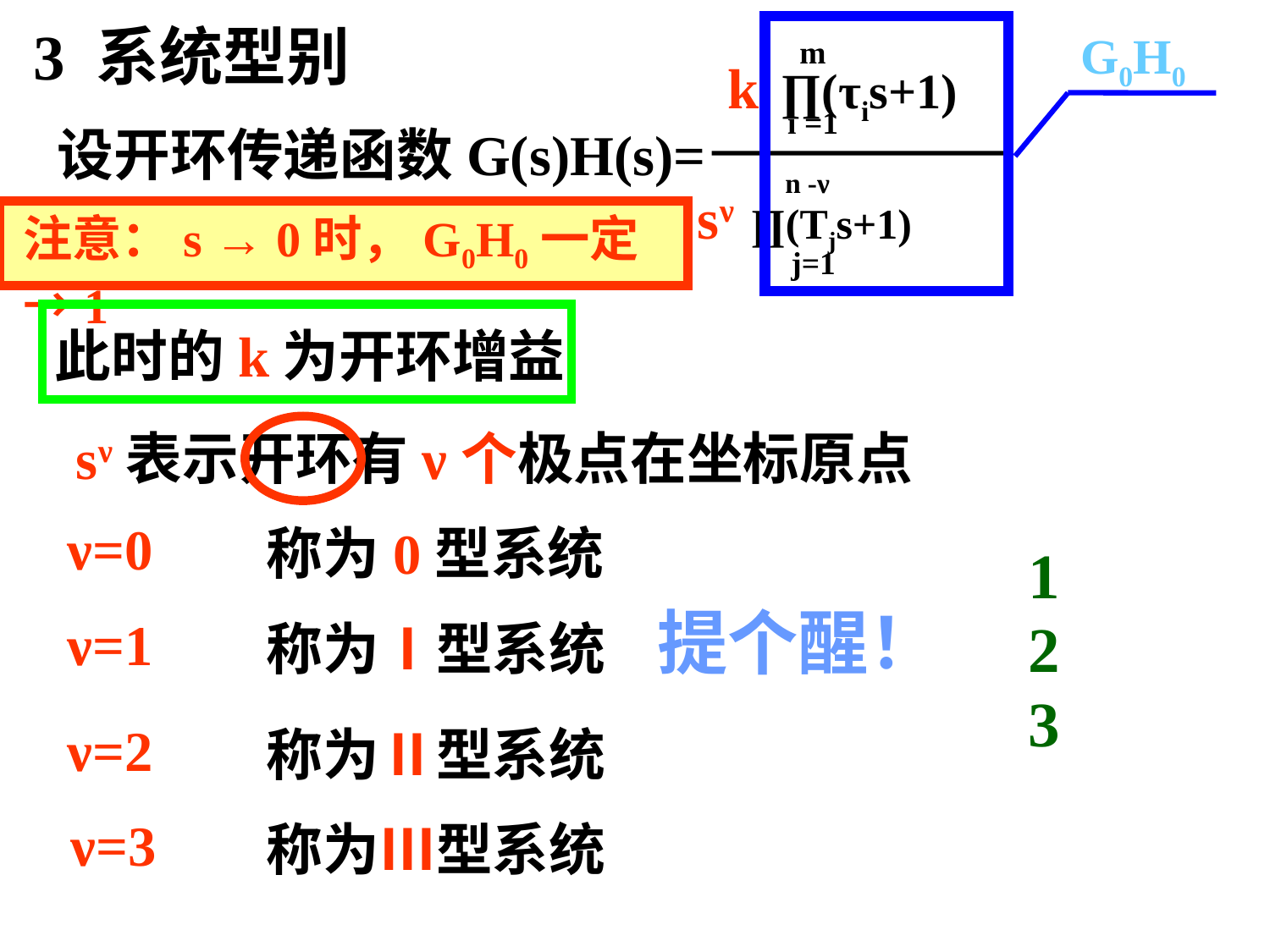

3 系统型别

G0H0

    m
k  ∏(τis+1)
i =1

n -ν
sν  ∏(Tjs+1)
 j=1
设开环传递函数G(s)H(s)=

注意：s → 0时，G0H0一定→1

1

此时的k为开环增益

3
sν表示开环有ν个极点在坐标原点
ν=0
称为0型系统
提个醒！
ν=1
称为Ⅰ型系统
2
ν=2
称为Ⅱ型系统
ν=3
称为Ⅲ型系统